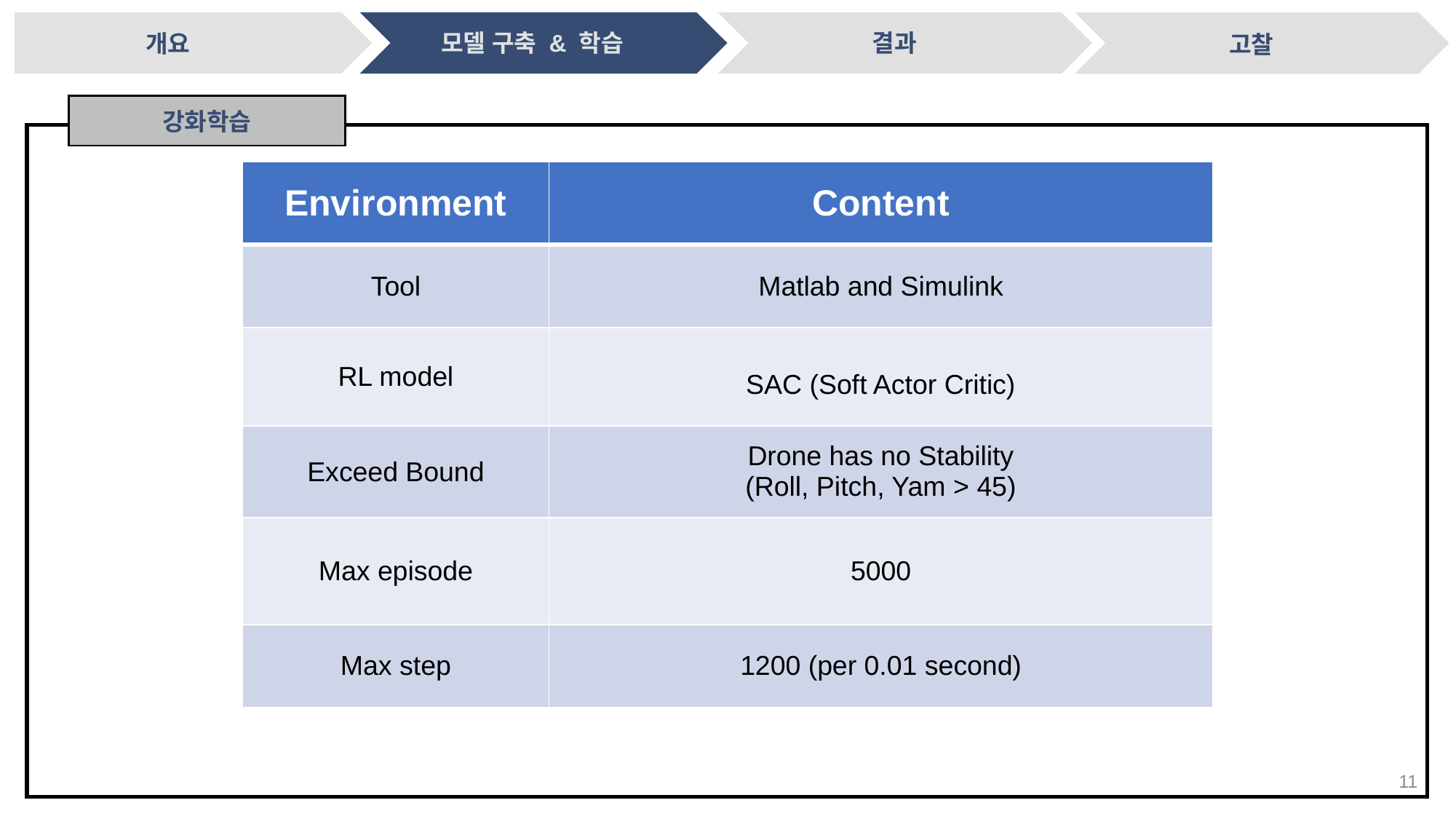

결과
모델 구축 & 학습
개요
고찰
강화학습

| Environment | Content |
| --- | --- |
| Tool | Matlab and Simulink |
| RL model | SAC (Soft Actor Critic) |
| Exceed Bound | Drone has no Stability (Roll, Pitch, Yam > 45) |
| Max episode | 5000 |
| Max step | 1200 (per 0.01 second) |
11